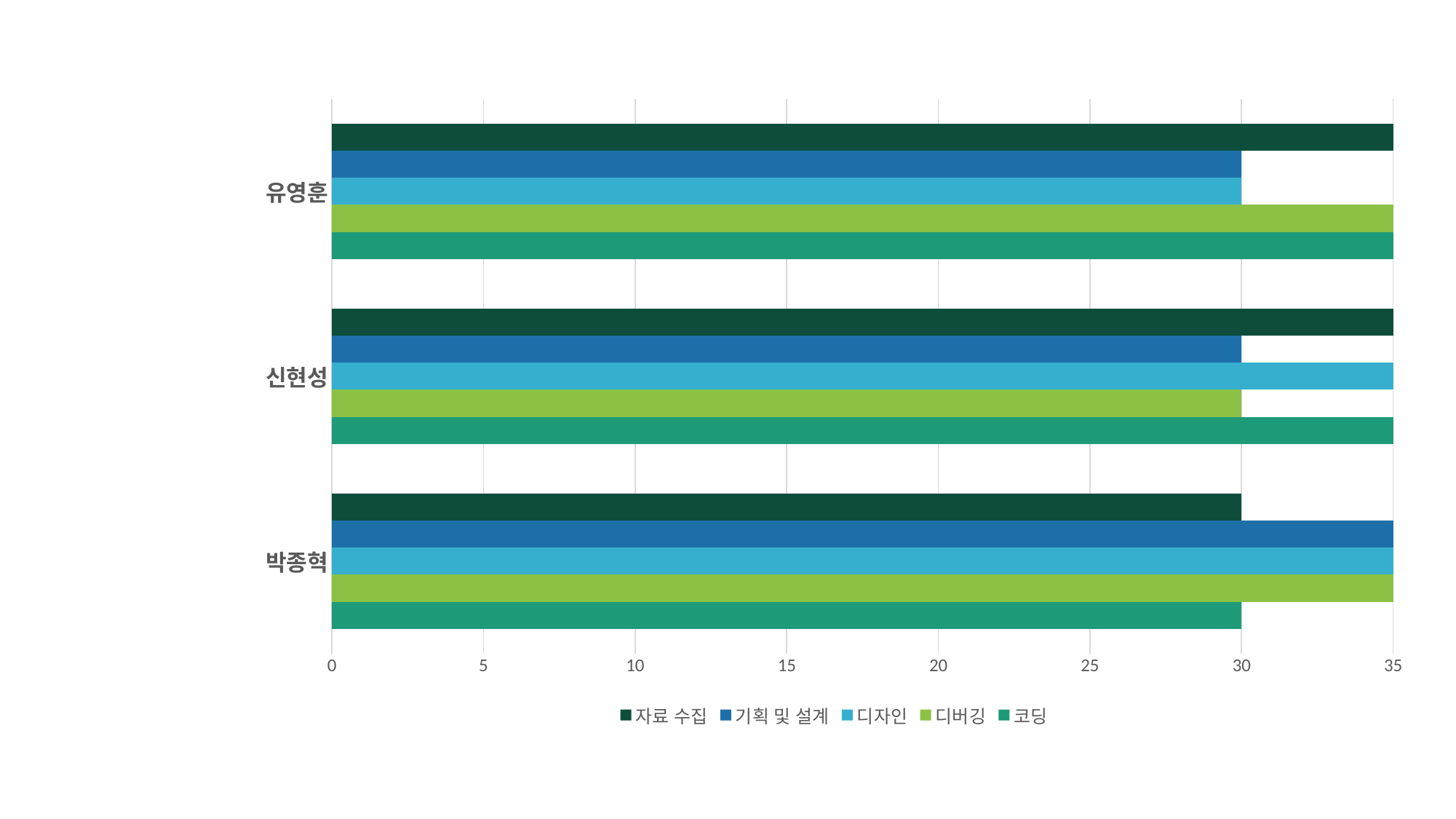

### Chart

| Category | 코딩 | 디버깅 | 디자인 | 기획 및 설계 | 자료 수집 |
|---|---|---|---|---|---|
| 박종혁 | 30.0 | 35.0 | 35.0 | 35.0 | 30.0 |
| 신현성 | 35.0 | 30.0 | 35.0 | 30.0 | 35.0 |
| 유영훈 | 35.0 | 35.0 | 30.0 | 30.0 | 35.0 |